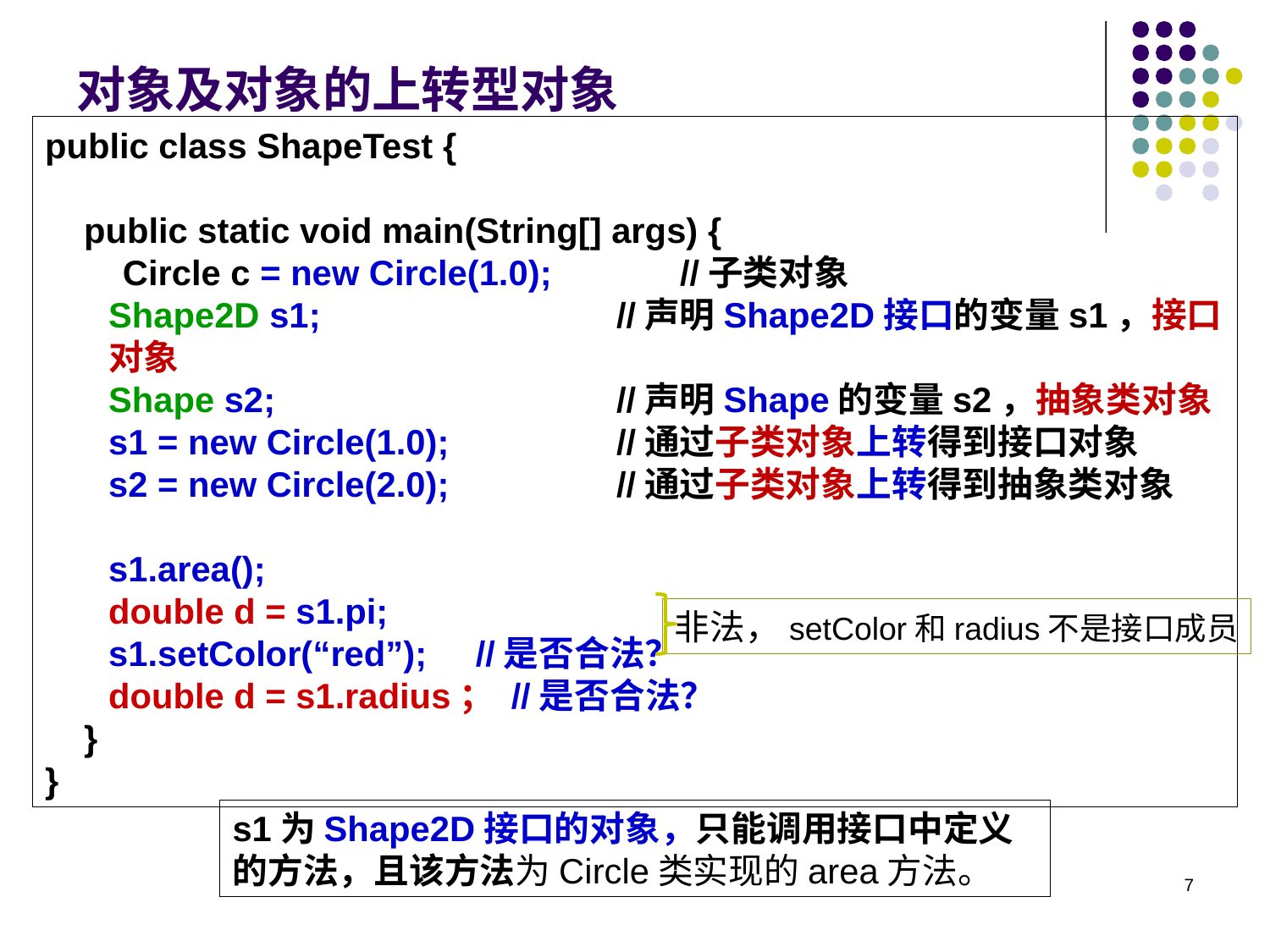

# 对象及对象的上转型对象
public class ShapeTest {

    public static void main(String[] args) {
        Circle c = new Circle(1.0);     	//子类对象
Shape2D s1;	     		//声明Shape2D接口的变量s1，接口对象
Shape s2; 			//声明Shape的变量s2，抽象类对象
s1 = new Circle(1.0);     	//通过子类对象上转得到接口对象
s2 = new Circle(2.0);     	//通过子类对象上转得到抽象类对象

s1.area();
double d = s1.pi;
s1.setColor(“red”);     //是否合法？
double d = s1.radius； //是否合法？
    }
}

非法，setColor和radius不是接口成员
s1为Shape2D接口的对象，只能调用接口中定义的方法，且该方法为Circle类实现的area方法。
7